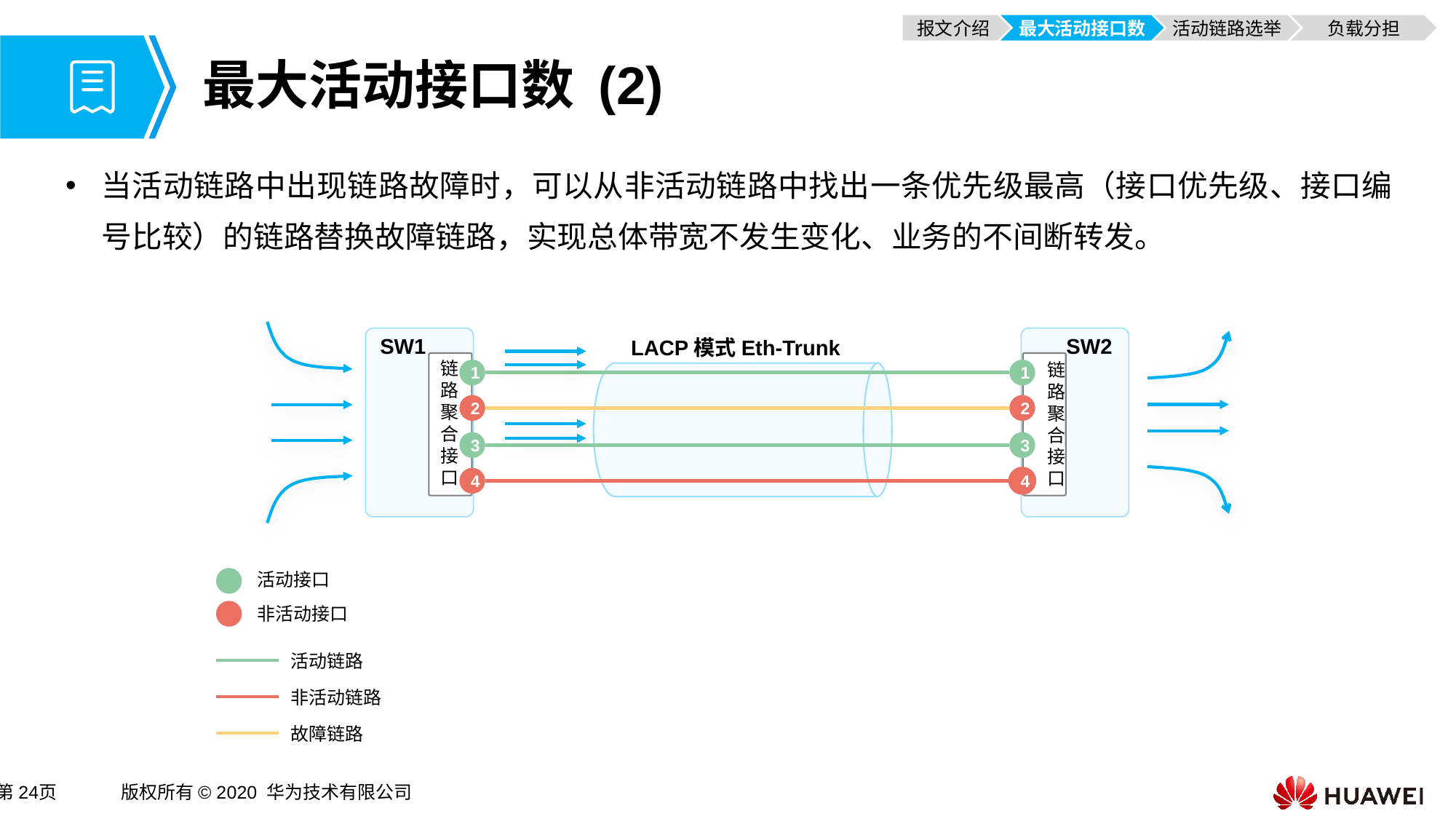

报文介绍
最大活动接口数
活动链路选举
负载分担
# 最大活动接口数 (2)
当活动链路中出现链路故障时，可以从非活动链路中找出一条优先级最高（接口优先级、接口编号比较）的链路替换故障链路，实现总体带宽不发生变化、业务的不间断转发。

SW2
SW1

LACP模式Eth-Trunk

链路聚合接口
链路聚合接口

1
1

2
2
3
3
4
4
活动接口

非活动接口

活动链路
非活动链路
故障链路